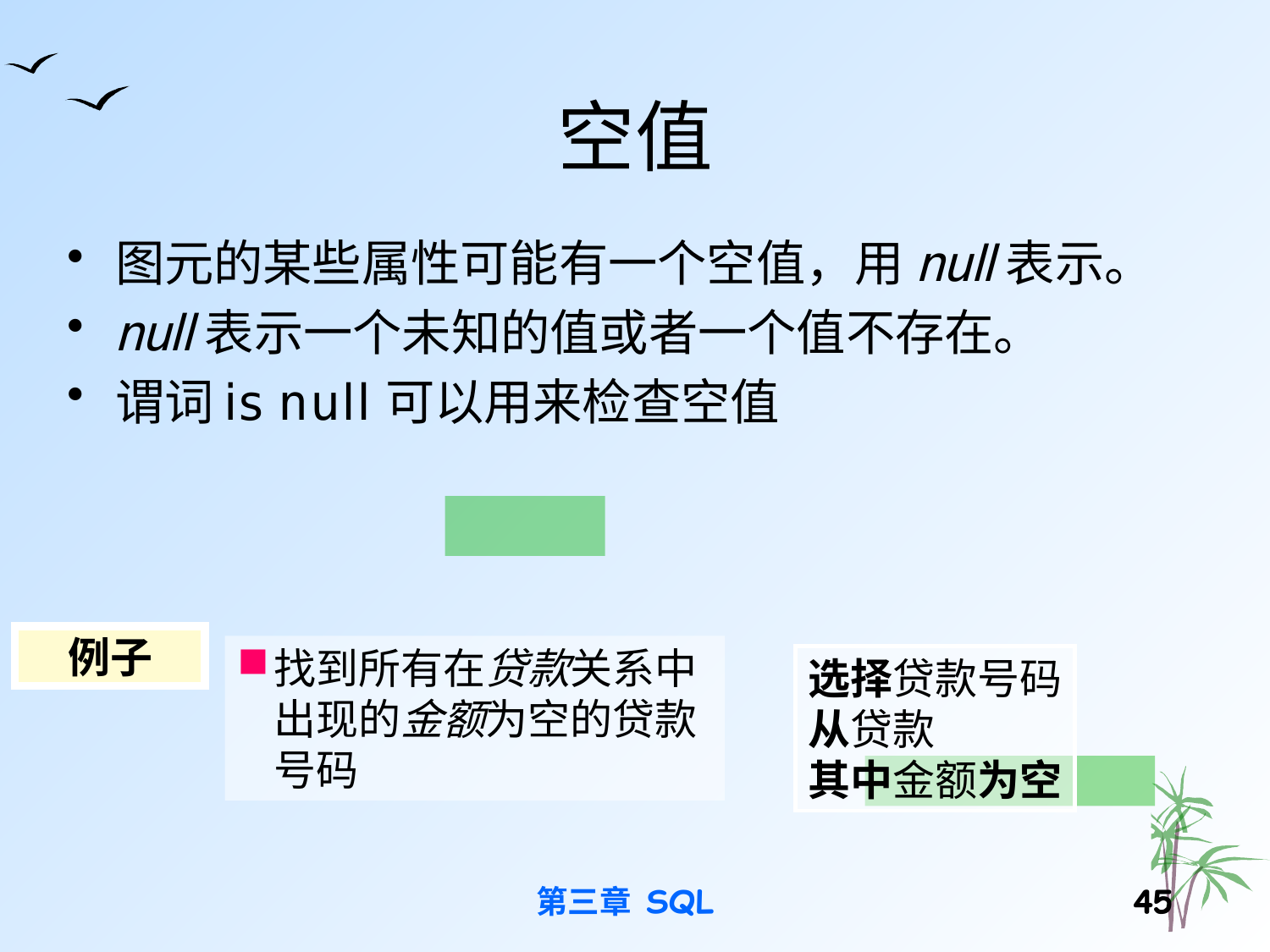

# 空值
图元的某些属性可能有一个空值，用null表示。
null表示一个未知的值或者一个值不存在。
谓词is null可以用来检查空值

例子
找到所有在贷款关系中出现的金额为空的贷款号码
选择贷款号码
从贷款
其中金额为空

第三章 SQL
45